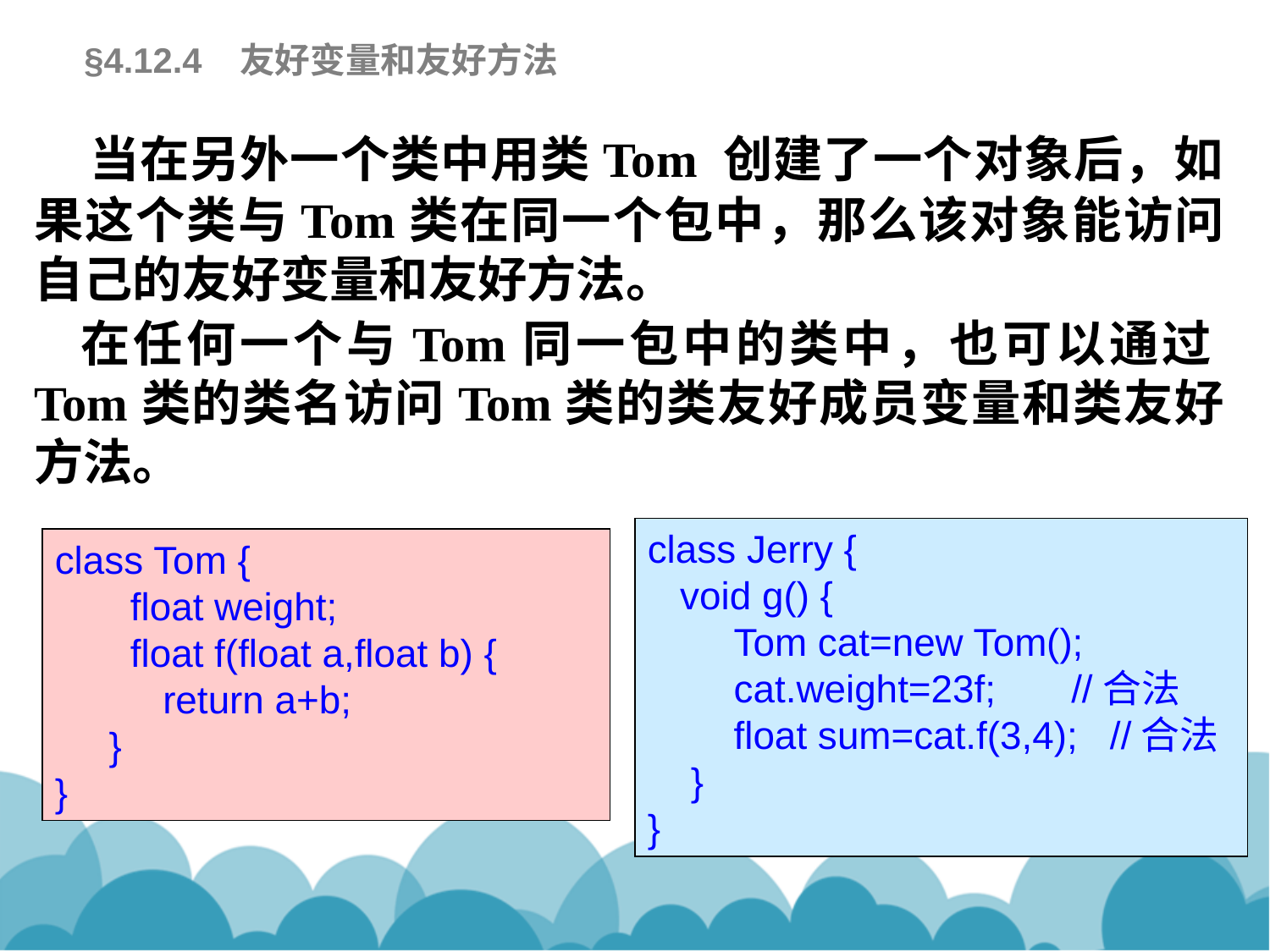

§4.12.4   友好变量和友好方法
   当在另外一个类中用类Tom 创建了一个对象后，如果这个类与Tom类在同一个包中，那么该对象能访问自己的友好变量和友好方法。
  在任何一个与Tom同一包中的类中，也可以通过Tom类的类名访问Tom类的类友好成员变量和类友好方法。
class Jerry {
   void g() {
        Tom cat=new Tom();
        cat.weight=23f;       //合法
        float sum=cat.f(3,4);   //合法
    }
}
class Tom {
       float weight;
       float f(float a,float b) {
          return a+b;
     }
}

121